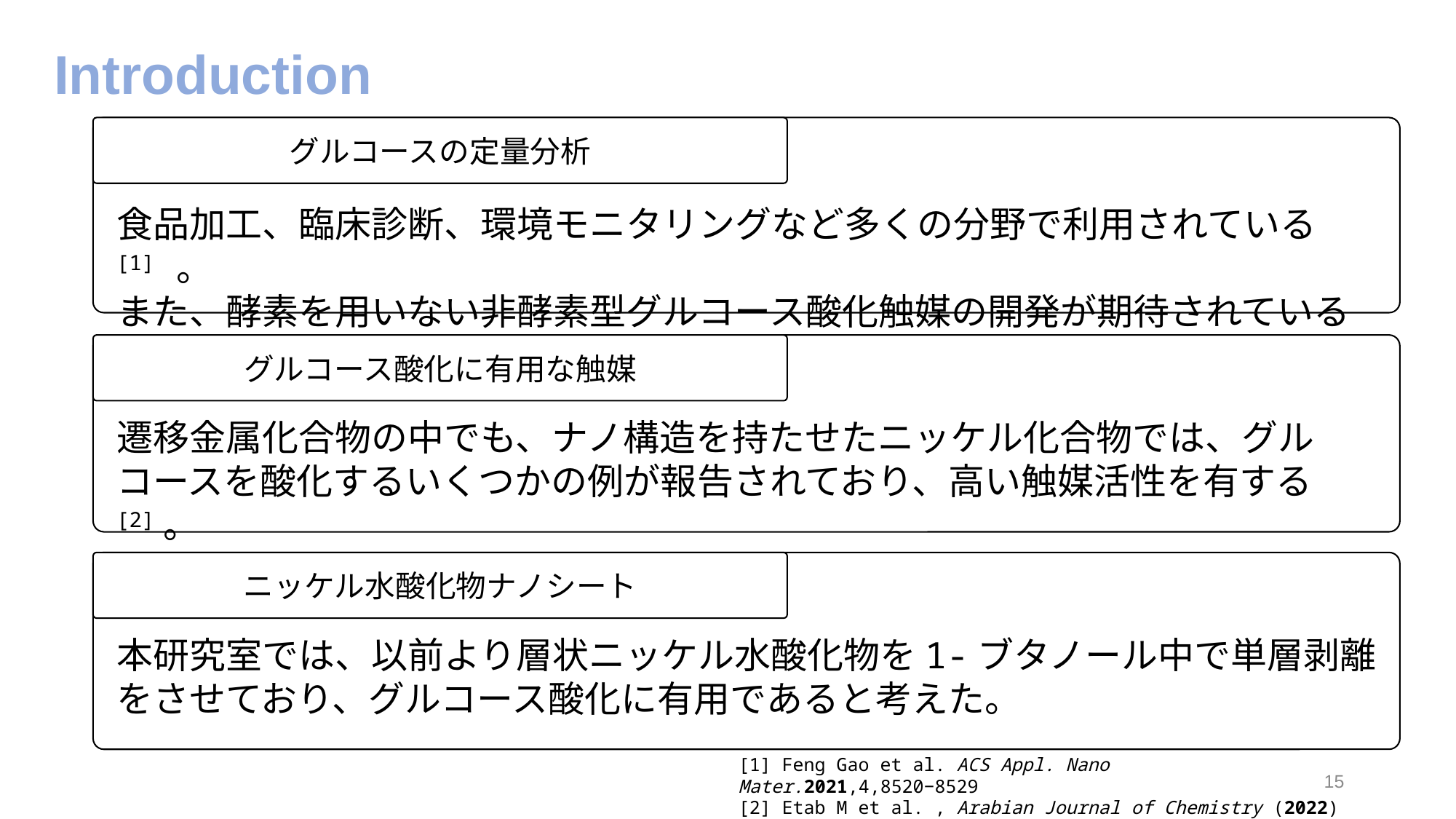

# Introduction
グルコースの定量分析

食品加工、臨床診断、環境モニタリングなど多くの分野で利用されている[1] 。
また、酵素を用いない非酵素型グルコース酸化触媒の開発が期待されている
グルコース酸化に有用な触媒

遷移金属化合物の中でも、ナノ構造を持たせたニッケル化合物では、グルコースを酸化するいくつかの例が報告されており、高い触媒活性を有する[2]。
ニッケル水酸化物ナノシート

本研究室では、以前より層状ニッケル水酸化物を1-ブタノール中で単層剥離をさせており、グルコース酸化に有用であると考えた。
[1] Feng Gao et al. ACS Appl. Nano Mater.2021,4,8520−8529
[2] Etab M et al. , Arabian Journal of Chemistry (2022) 15, 103467
15